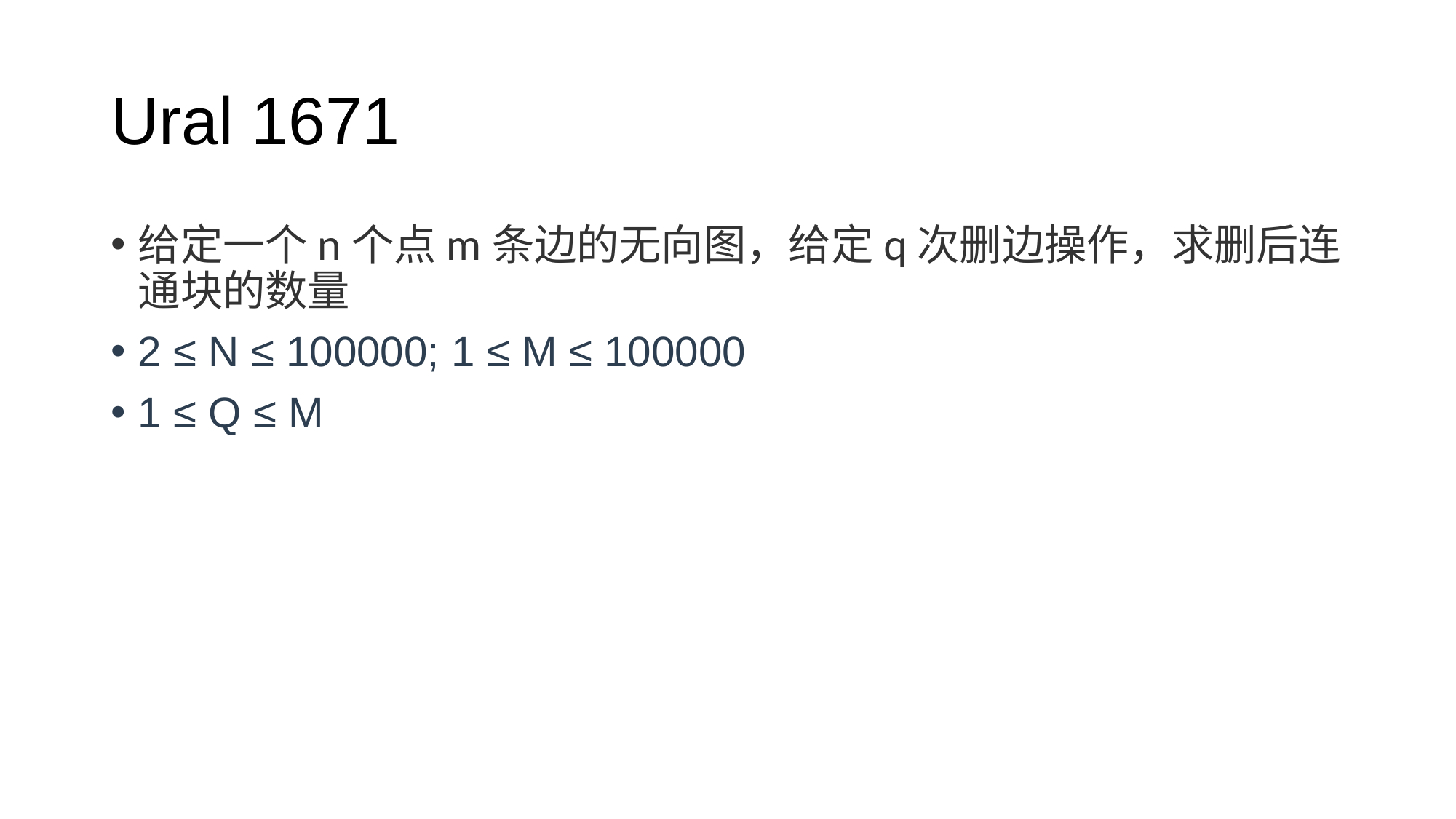

# Ural 1671
给定一个n个点m条边的无向图，给定q次删边操作，求删后连通块的数量
2 ≤ N ≤ 100000; 1 ≤ M ≤ 100000
1 ≤ Q ≤ M